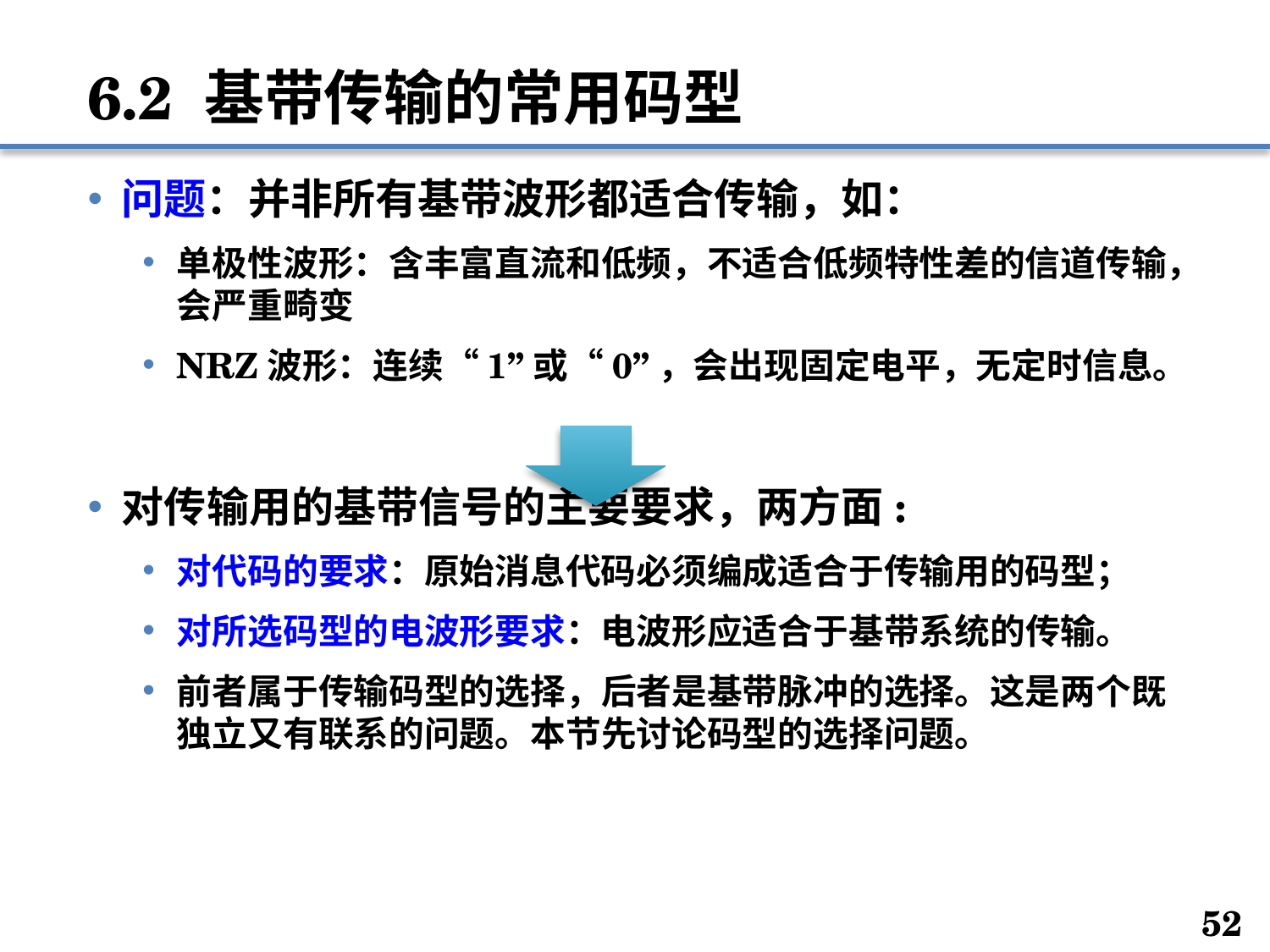

# 6.2 基带传输的常用码型
问题：并非所有基带波形都适合传输，如：
单极性波形：含丰富直流和低频，不适合低频特性差的信道传输，会严重畸变
NRZ波形：连续“1”或“0”，会出现固定电平，无定时信息。

对传输用的基带信号的主要要求，两方面:
对代码的要求：原始消息代码必须编成适合于传输用的码型；
对所选码型的电波形要求：电波形应适合于基带系统的传输。
前者属于传输码型的选择，后者是基带脉冲的选择。这是两个既独立又有联系的问题。本节先讨论码型的选择问题。

52